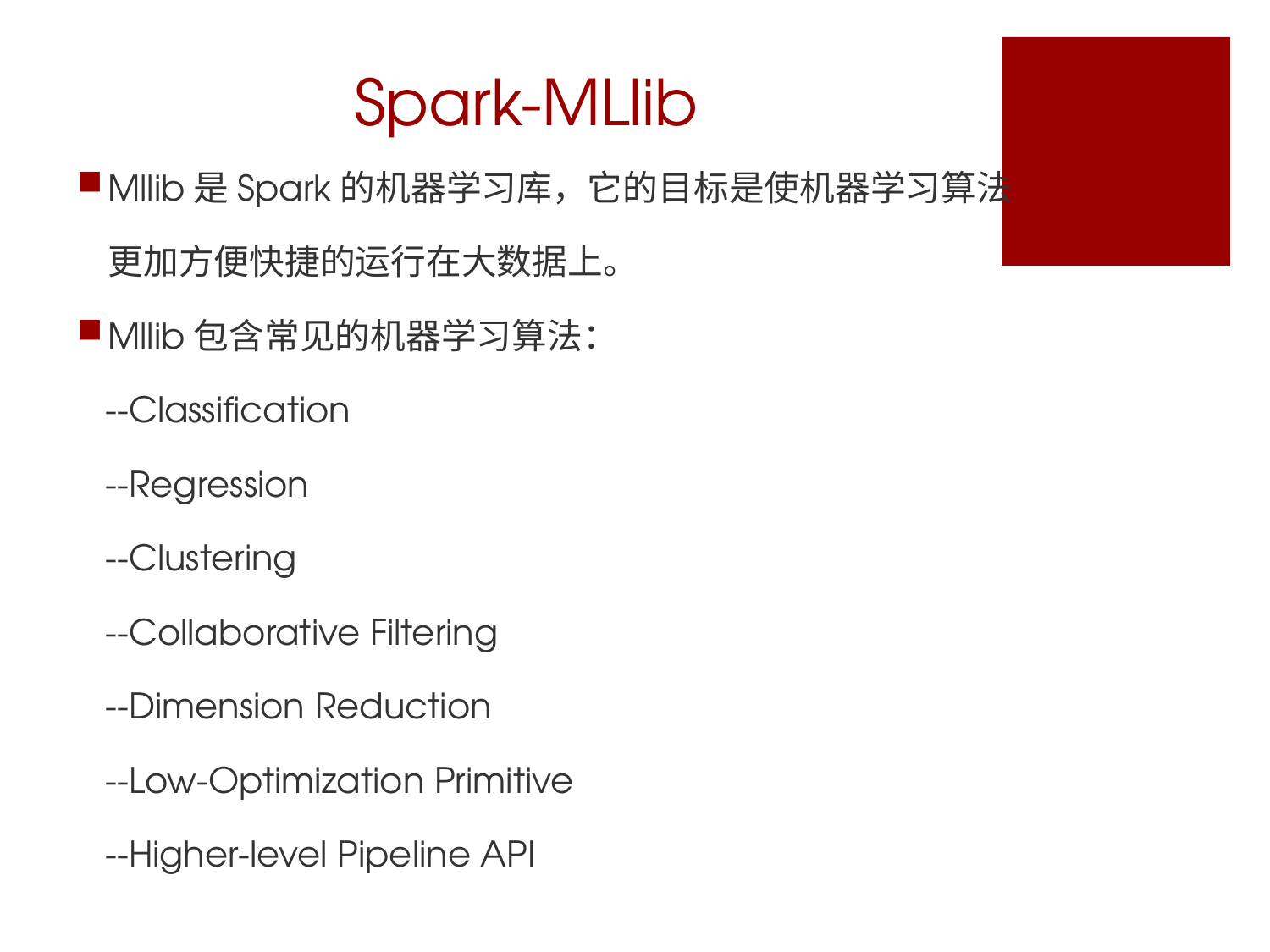

# Spark-MLlib
Mllib是Spark的机器学习库，它的目标是使机器学习算法
   更加方便快捷的运行在大数据上。
Mllib包含常见的机器学习算法：
   --Classification
   --Regression
   --Clustering
   --Collaborative Filtering
   --Dimension Reduction
   --Low-Optimization Primitive
   --Higher-level Pipeline API